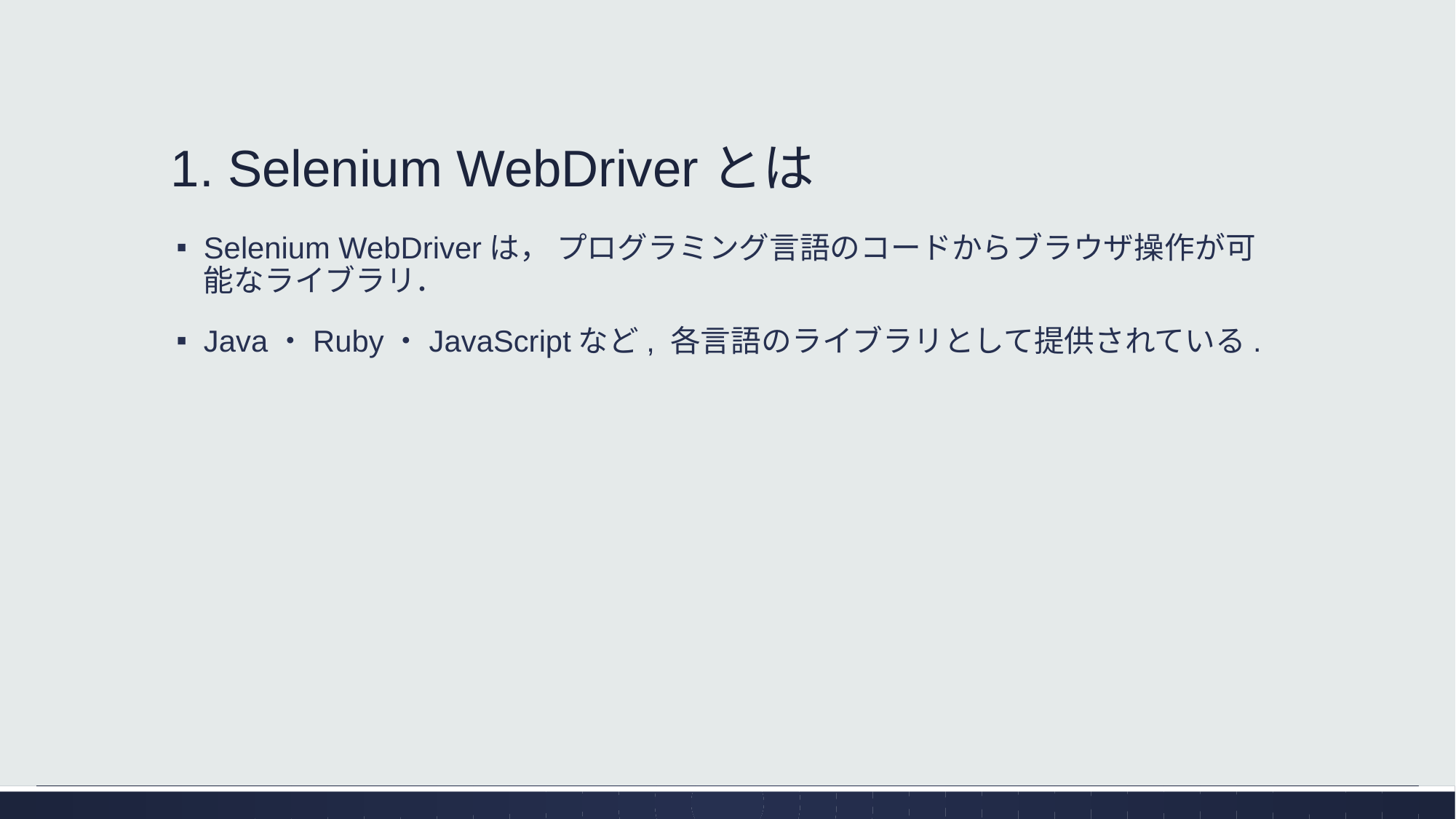

# 1. Selenium WebDriverとは
Selenium WebDriverは， プログラミング言語のコードからブラウザ操作が可能なライブラリ．
Java・Ruby・JavaScriptなど, 各言語のライブラリとして提供されている.